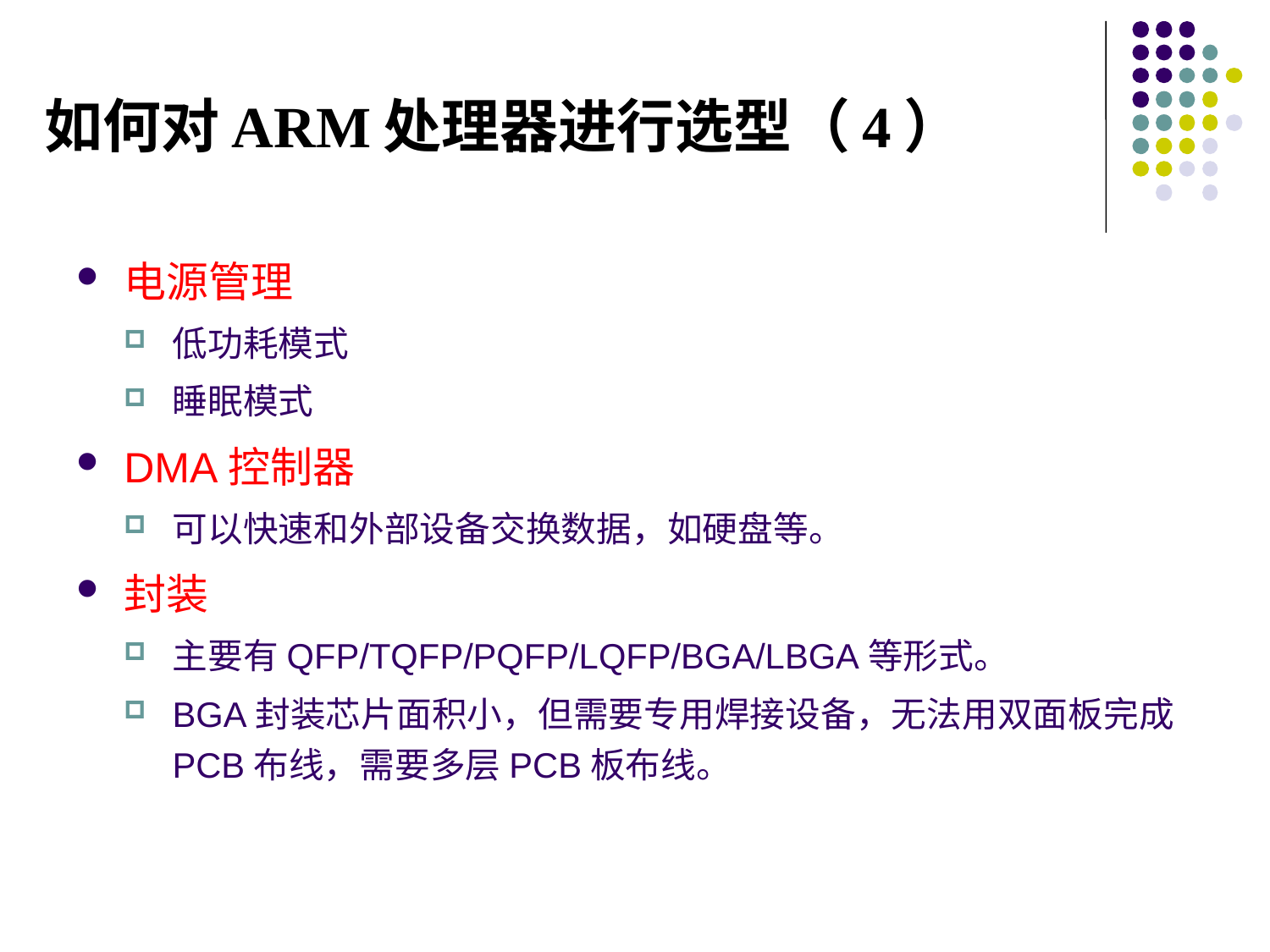

# 如何对ARM处理器进行选型（4）
电源管理
低功耗模式
睡眠模式
DMA控制器
可以快速和外部设备交换数据，如硬盘等。
封装
主要有QFP/TQFP/PQFP/LQFP/BGA/LBGA等形式。
BGA封装芯片面积小，但需要专用焊接设备，无法用双面板完成PCB布线，需要多层PCB板布线。